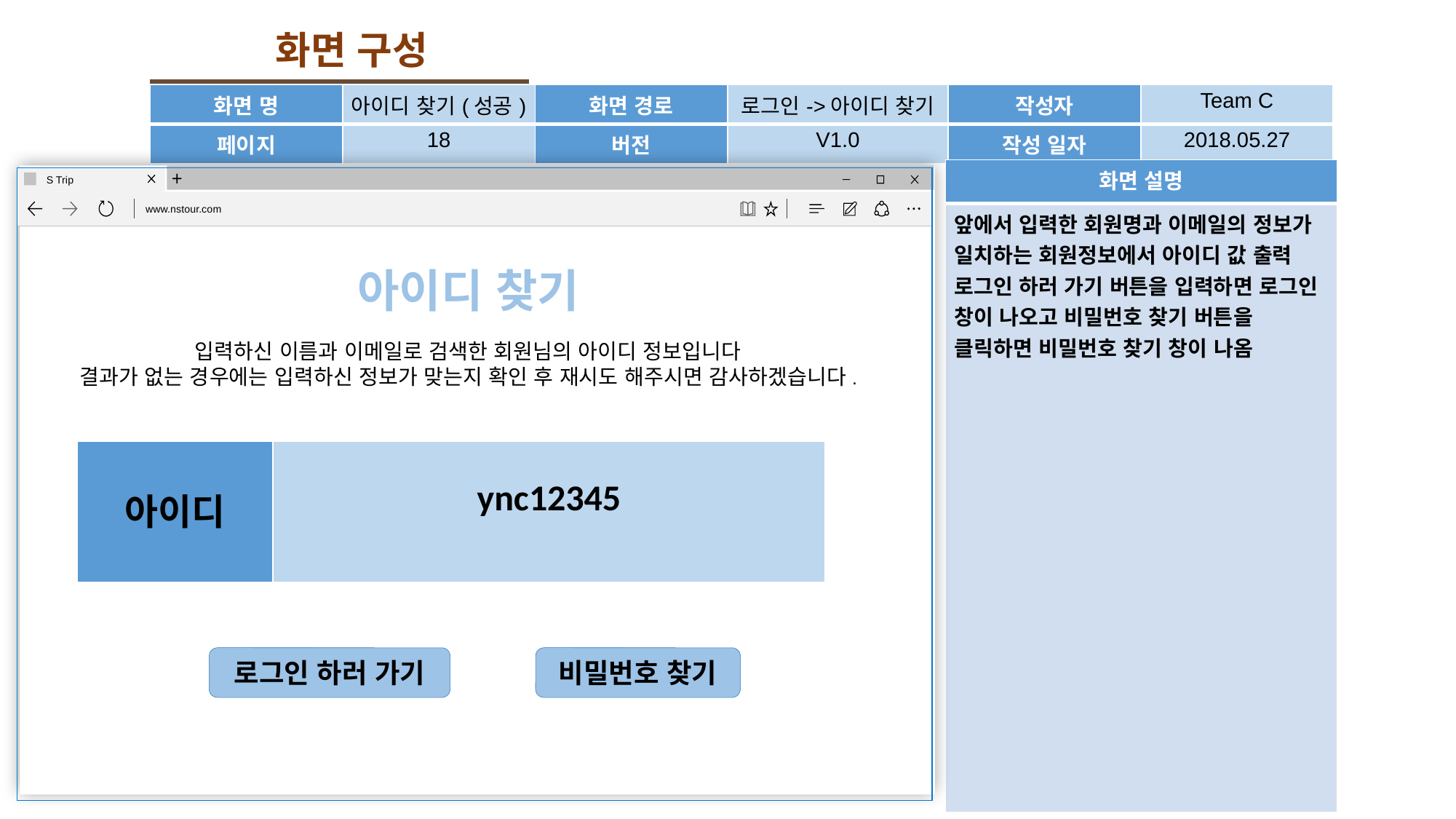

화면 구성
| 화면 명 | 아이디 찾기(성공) | 화면 경로 | 로그인->아이디 찾기 | 작성자 | Team C |
| --- | --- | --- | --- | --- | --- |
| 페이지 | 18 | 버전 | V1.0 | 작성 일자 | 2018.05.27 |
| 화면 설명 |
| --- |
| 앞에서 입력한 회원명과 이메일의 정보가 일치하는 회원정보에서 아이디 값 출력 로그인 하러 가기 버튼을 입력하면 로그인 창이 나오고 비밀번호 찾기 버튼을 클릭하면 비밀번호 찾기 창이 나옴 |

S Trip

www.nstour.com

아이디 찾기

입력하신 이름과 이메일로 검색한 회원님의 아이디 정보입니다
결과가 없는 경우에는 입력하신 정보가 맞는지 확인 후 재시도 해주시면 감사하겠습니다.
| 아이디 | ync12345 |
| --- | --- |
로그인 하러 가기
비밀번호 찾기